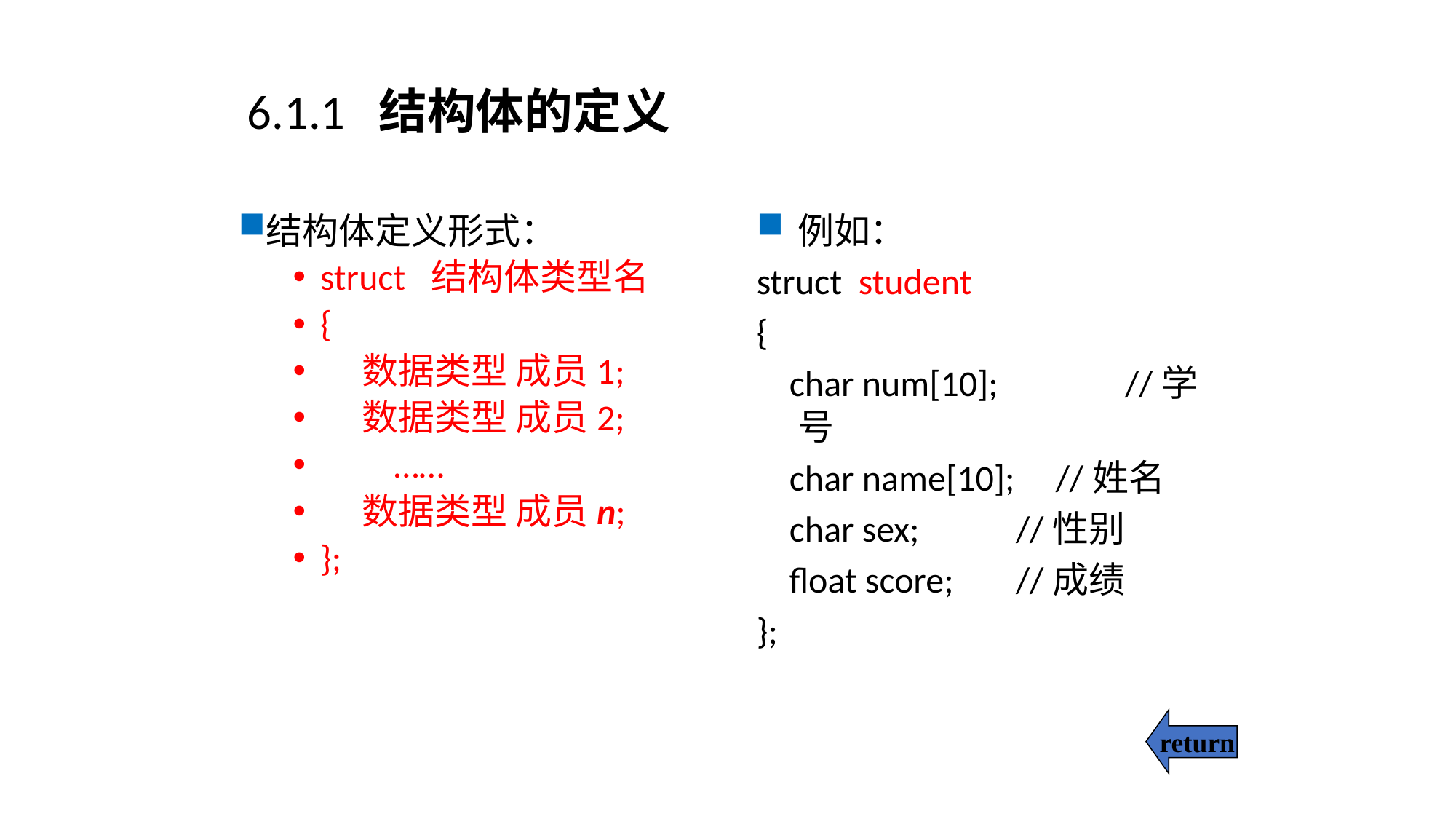

# 6.1.1  结构体的定义
结构体定义形式：
struct  结构体类型名
{
    数据类型 成员1;
    数据类型 成员2;
         ……
    数据类型 成员n;
};
例如：
struct  student
{
    char num[10];     	//学号
    char name[10];     //姓名
    char sex;          	//性别
    float score;       	//成绩
};
return